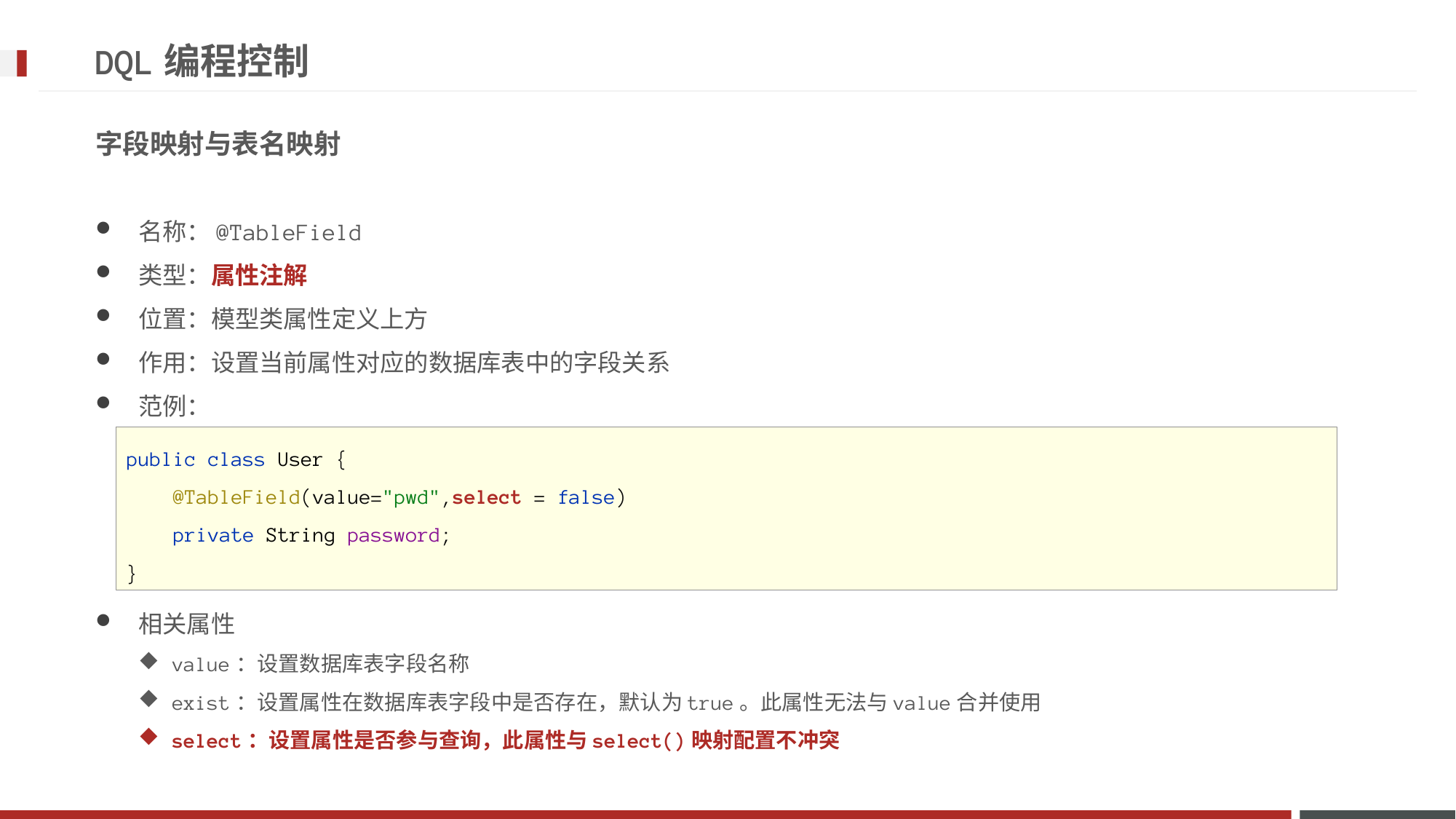

# DQL编程控制
字段映射与表名映射
名称：@TableField
类型：属性注解
位置：模型类属性定义上方
作用：设置当前属性对应的数据库表中的字段关系
范例：

相关属性
value：设置数据库表字段名称
exist：设置属性在数据库表字段中是否存在，默认为true。此属性无法与value合并使用
select：设置属性是否参与查询，此属性与select()映射配置不冲突
public class User {
    @TableField(value="pwd",select = false)
    private String password;
}